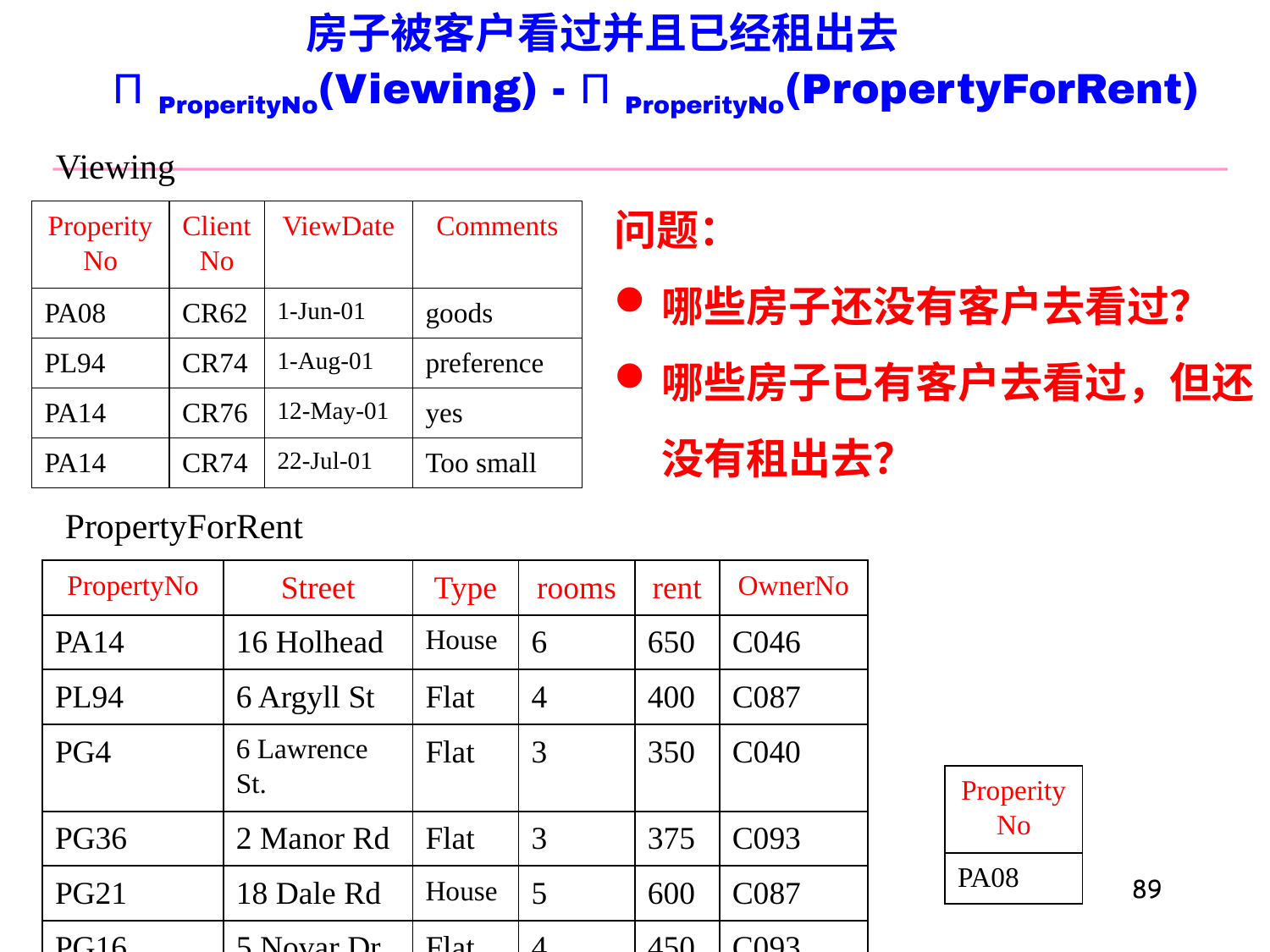

房子被客户看过并且已经租出去
# Π ProperityNo(Viewing) - Π ProperityNo(PropertyForRent)
Viewing
问题：
哪些房子还没有客户去看过？
哪些房子已有客户去看过，但还没有租出去？
| ProperityNo | ClientNo | ViewDate | Comments |
| --- | --- | --- | --- |
| PA08 | CR62 | 1-Jun-01 | goods |
| PL94 | CR74 | 1-Aug-01 | preference |
| PA14 | CR76 | 12-May-01 | yes |
| PA14 | CR74 | 22-Jul-01 | Too small |
PropertyForRent
| PropertyNo | Street | Type | rooms | rent | OwnerNo |
| --- | --- | --- | --- | --- | --- |
| PA14 | 16 Holhead | House | 6 | 650 | C046 |
| PL94 | 6 Argyll St | Flat | 4 | 400 | C087 |
| PG4 | 6 Lawrence St. | Flat | 3 | 350 | C040 |
| PG36 | 2 Manor Rd | Flat | 3 | 375 | C093 |
| PG21 | 18 Dale Rd | House | 5 | 600 | C087 |
| PG16 | 5 Novar Dr. | Flat | 4 | 450 | C093 |
| ProperityNo |
| --- |
| PA08 |
89